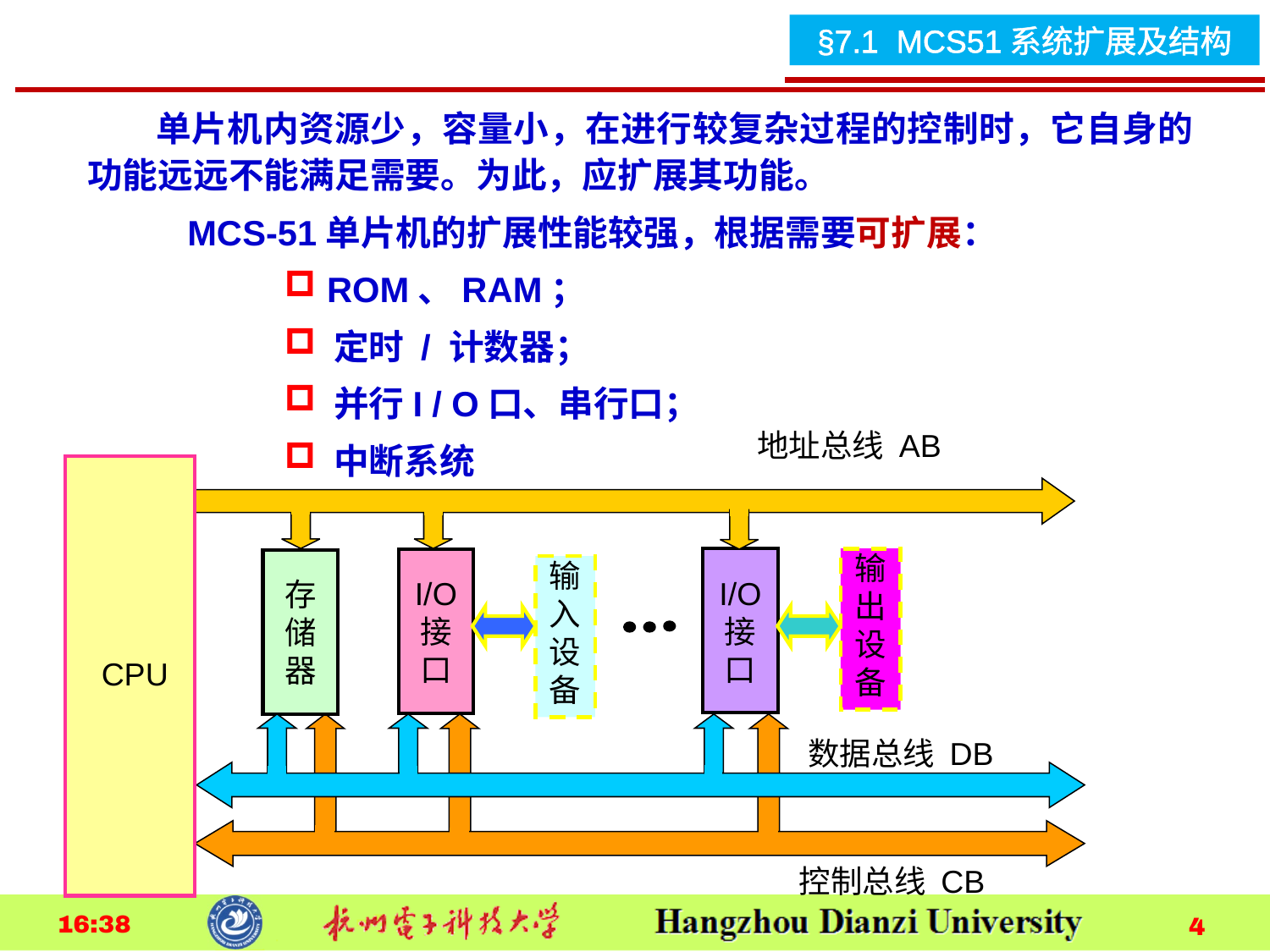

单片机内资源少，容量小，在进行较复杂过程的控制时，它自身的功能远远不能满足需要。为此，应扩展其功能。
MCS-51单片机的扩展性能较强，根据需要可扩展：
 ROM、RAM；
 定时 / 计数器；
 并行I / O口、串行口；
 中断系统
地址总线 AB

CPU

I/O
接
口
输
出
设
备
I/O
接
口
存
储
器
输
入
设
备

数据总线 DB

控制总线 CB